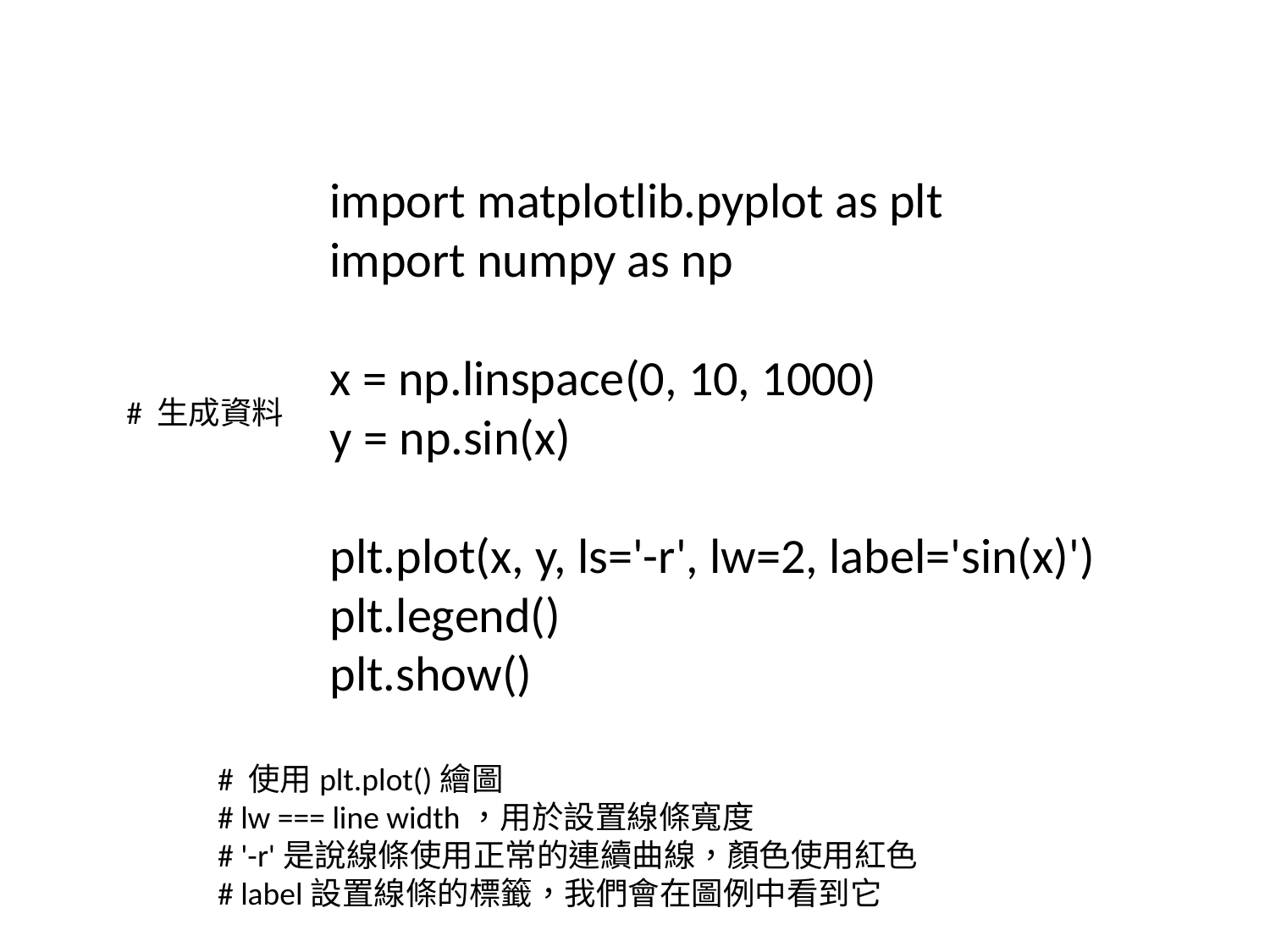

import matplotlib.pyplot as plt
import numpy as np

x = np.linspace(0, 10, 1000)
y = np.sin(x)

plt.plot(x, y, ls='-r', lw=2, label='sin(x)')
plt.legend()
plt.show()
# 生成資料
# 使用plt.plot()繪圖
# lw === line width，用於設置線條寬度
# '-r'是說線條使用正常的連續曲線，顏色使用紅色
# label設置線條的標籤，我們會在圖例中看到它